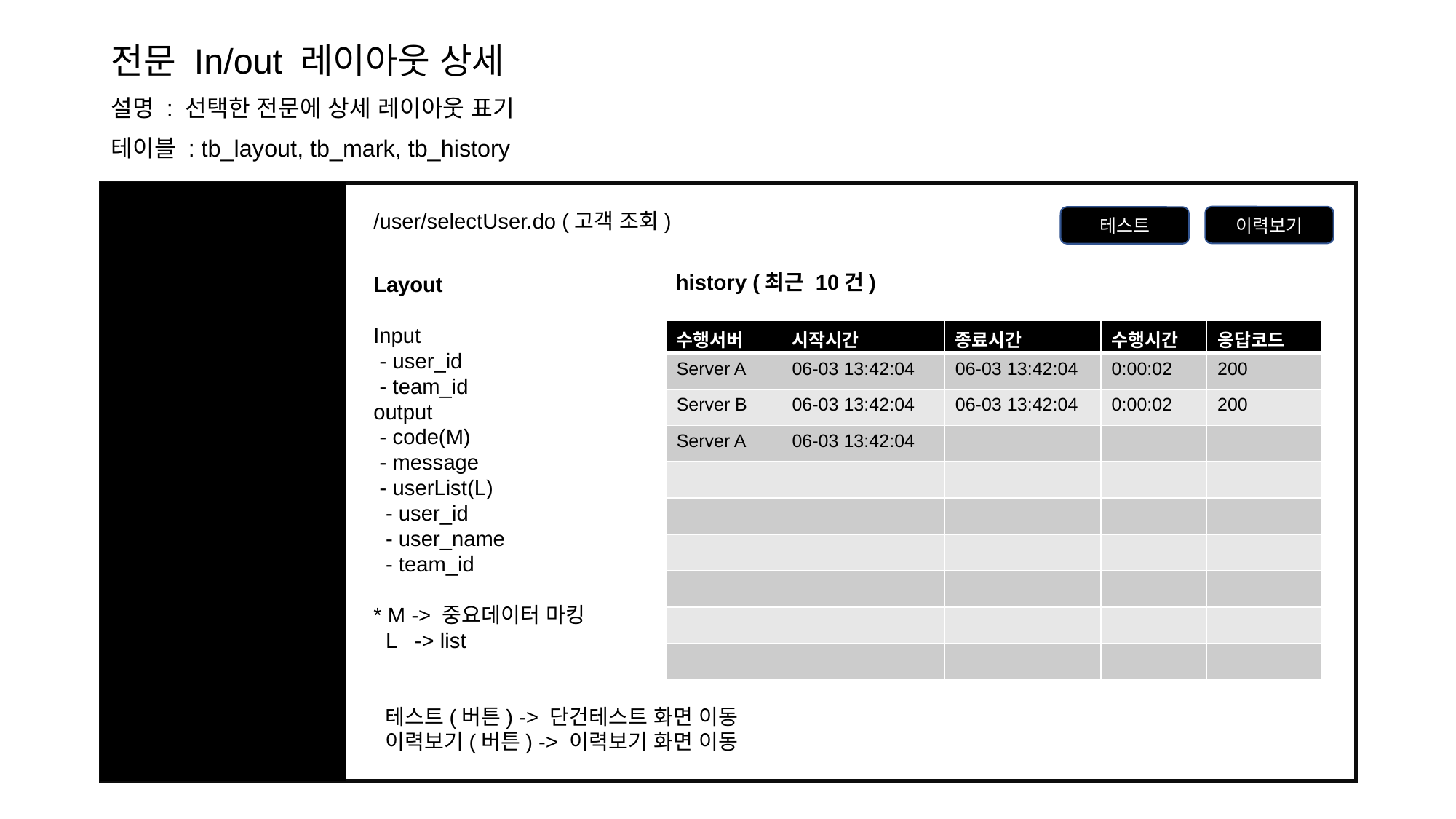

전문 In/out 레이아웃 상세
설명 : 선택한 전문에 상세 레이아웃 표기
테이블 : tb_layout, tb_mark, tb_history

/user/selectUser.do (고객 조회)

이력보기
테스트
history (최근 10건)
Layout

Input
 - user_id
 - team_id
output
 - code(M)
 - message
 - userList(L)
  - user_id
  - user_name
  - team_id

* M -> 중요데이터 마킹
  L   -> list
| 수행서버 | 시작시간 | 종료시간 | 수행시간 | 응답코드 |
| --- | --- | --- | --- | --- |
| Server A | 06-03 13:42:04 | 06-03 13:42:04 | 0:00:02 | 200 |
| Server B | 06-03 13:42:04 | 06-03 13:42:04 | 0:00:02 | 200 |
| Server A | 06-03 13:42:04 |  |  |  |
|  |  |  |  |  |
|  |  |  |  |  |
|  |  |  |  |  |
|  |  |  |  |  |
|  |  |  |  |  |
|  |  |  |  |  |
테스트(버튼) -> 단건테스트 화면 이동
이력보기(버튼) -> 이력보기 화면 이동